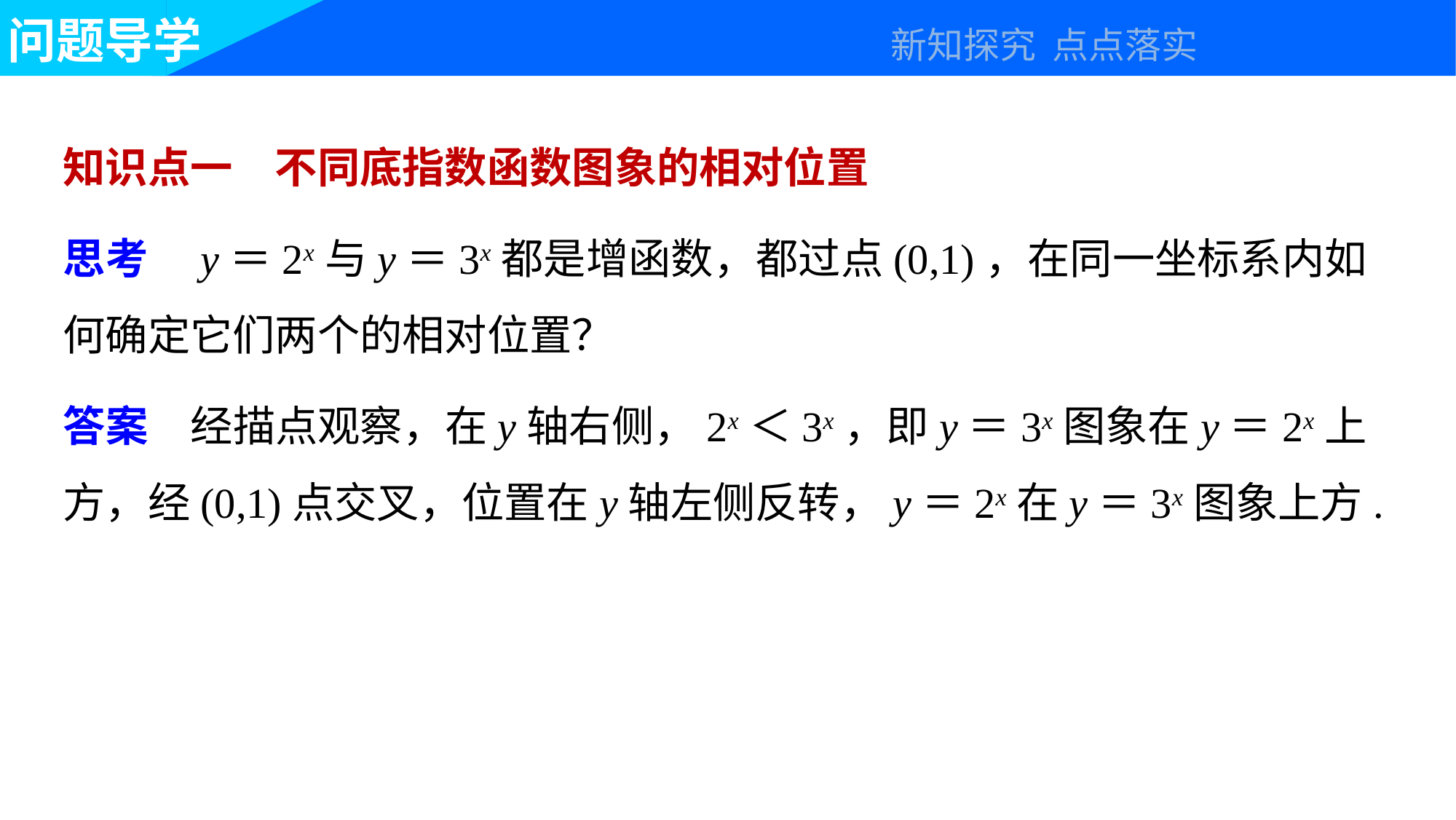

问题导学  					   　　　　新知探究  点点落实
知识点一　不同底指数函数图象的相对位置
思考　y＝2x与y＝3x都是增函数，都过点(0,1)，在同一坐标系内如何确定它们两个的相对位置？
答案　经描点观察，在y轴右侧，2x＜3x，即y＝3x图象在y＝2x上方，经(0,1)点交叉，位置在y轴左侧反转，y＝2x在y＝3x图象上方.